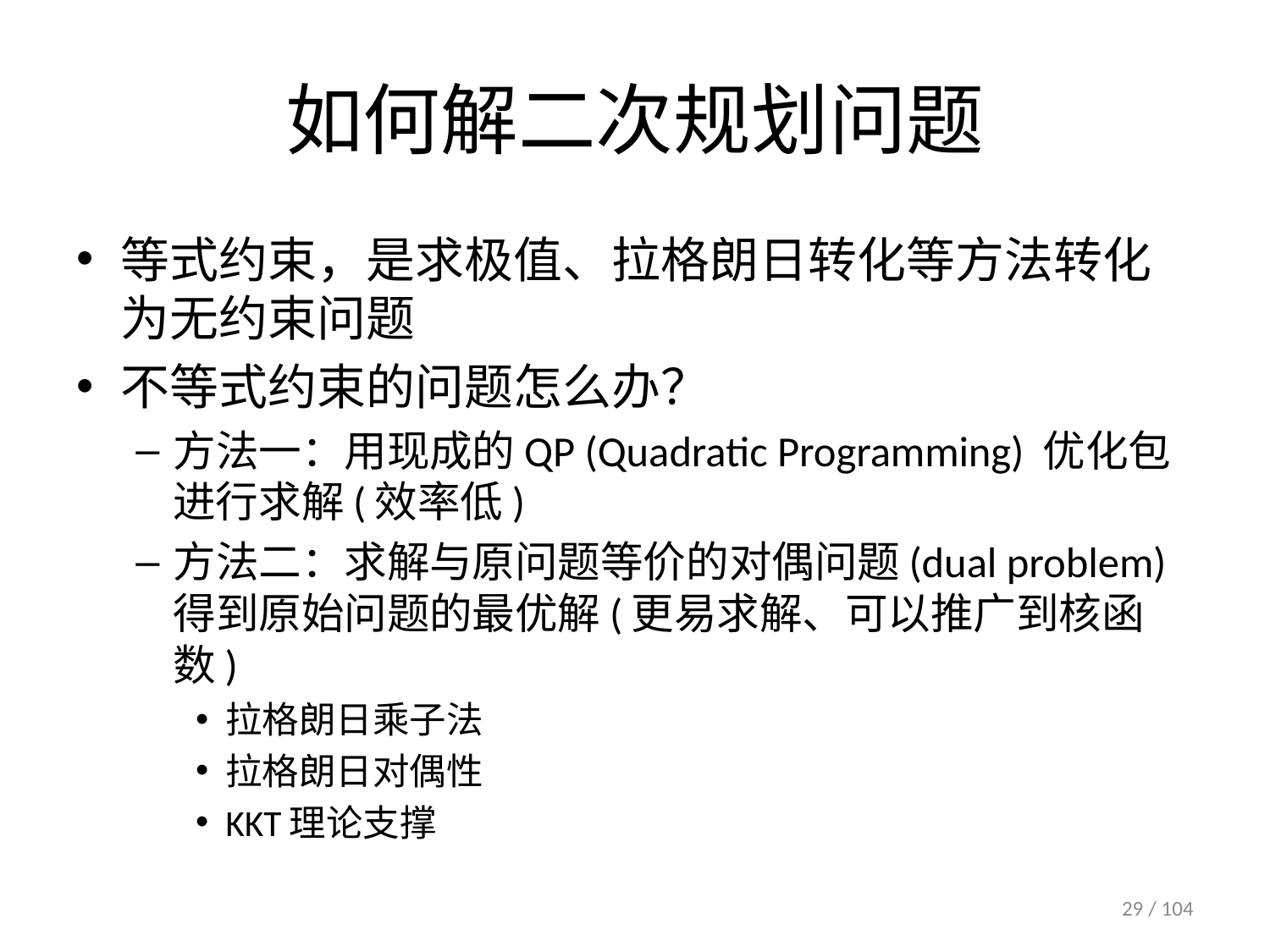

# 如何解二次规划问题
等式约束，是求极值、拉格朗日转化等方法转化为无约束问题
不等式约束的问题怎么办？
方法一：用现成的QP (Quadratic Programming) 优化包进行求解(效率低)
方法二：求解与原问题等价的对偶问题(dual problem)得到原始问题的最优解(更易求解、可以推广到核函数)
拉格朗日乘子法
拉格朗日对偶性
KKT理论支撑

29